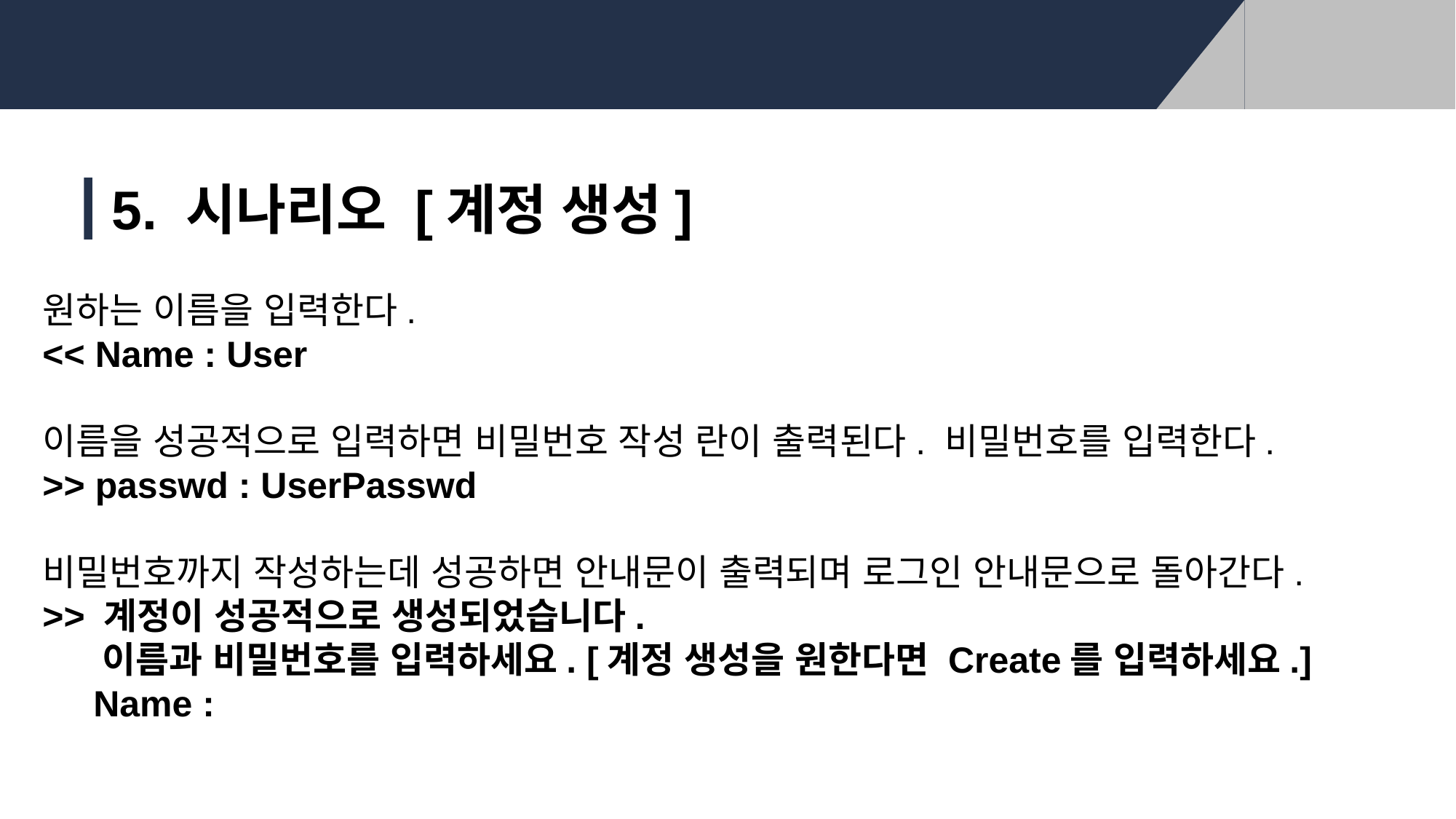

5. 시나리오 [계정 생성]

원하는 이름을 입력한다.
<< Name : User

이름을 성공적으로 입력하면 비밀번호 작성 란이 출력된다. 비밀번호를 입력한다.
>> passwd : UserPasswd
비밀번호까지 작성하는데 성공하면 안내문이 출력되며 로그인 안내문으로 돌아간다.
>> 계정이 성공적으로 생성되었습니다.
     이름과 비밀번호를 입력하세요. [계정 생성을 원한다면 Create를 입력하세요.]
     Name :